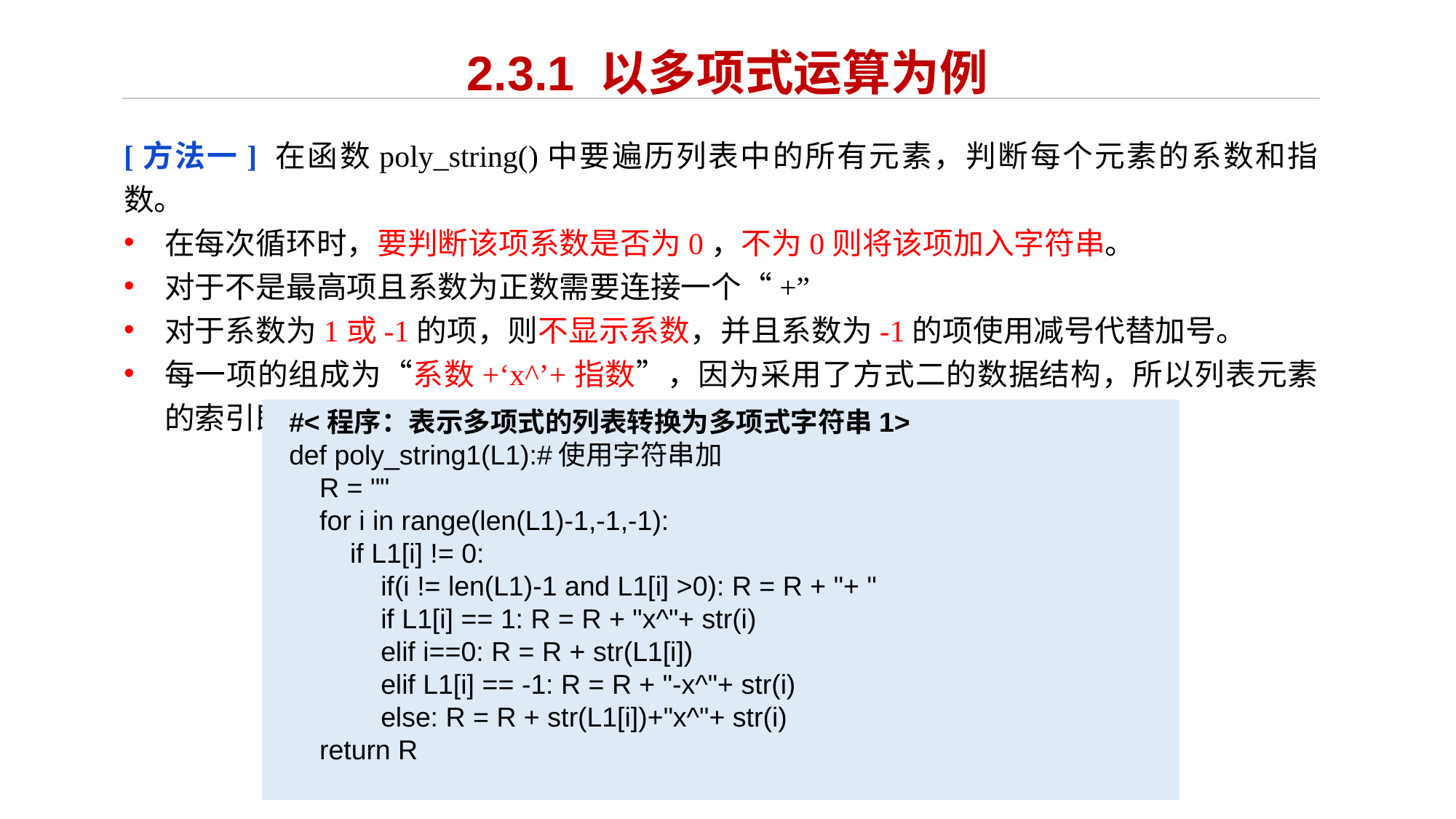

# 2.3.1 以多项式运算为例
[方法一] 在函数poly_string()中要遍历列表中的所有元素，判断每个元素的系数和指数。
在每次循环时，要判断该项系数是否为0，不为0则将该项加入字符串。
对于不是最高项且系数为正数需要连接一个“+”
对于系数为1或-1的项，则不显示系数，并且系数为-1的项使用减号代替加号。
每一项的组成为“系数+‘x^’+指数”，因为采用了方式二的数据结构，所以列表元素的索引即为对应的指数。
#<程序：表示多项式的列表转换为多项式字符串1>
def poly_string1(L1):#使用字符串加
    R = ""
    for i in range(len(L1)-1,-1,-1):
        if L1[i] != 0:
            if(i != len(L1)-1 and L1[i] >0): R = R + "+ "
            if L1[i] == 1: R = R + "x^"+ str(i)
            elif i==0: R = R + str(L1[i])
            elif L1[i] == -1: R = R + "-x^"+ str(i)
            else: R = R + str(L1[i])+"x^"+ str(i)
    return R